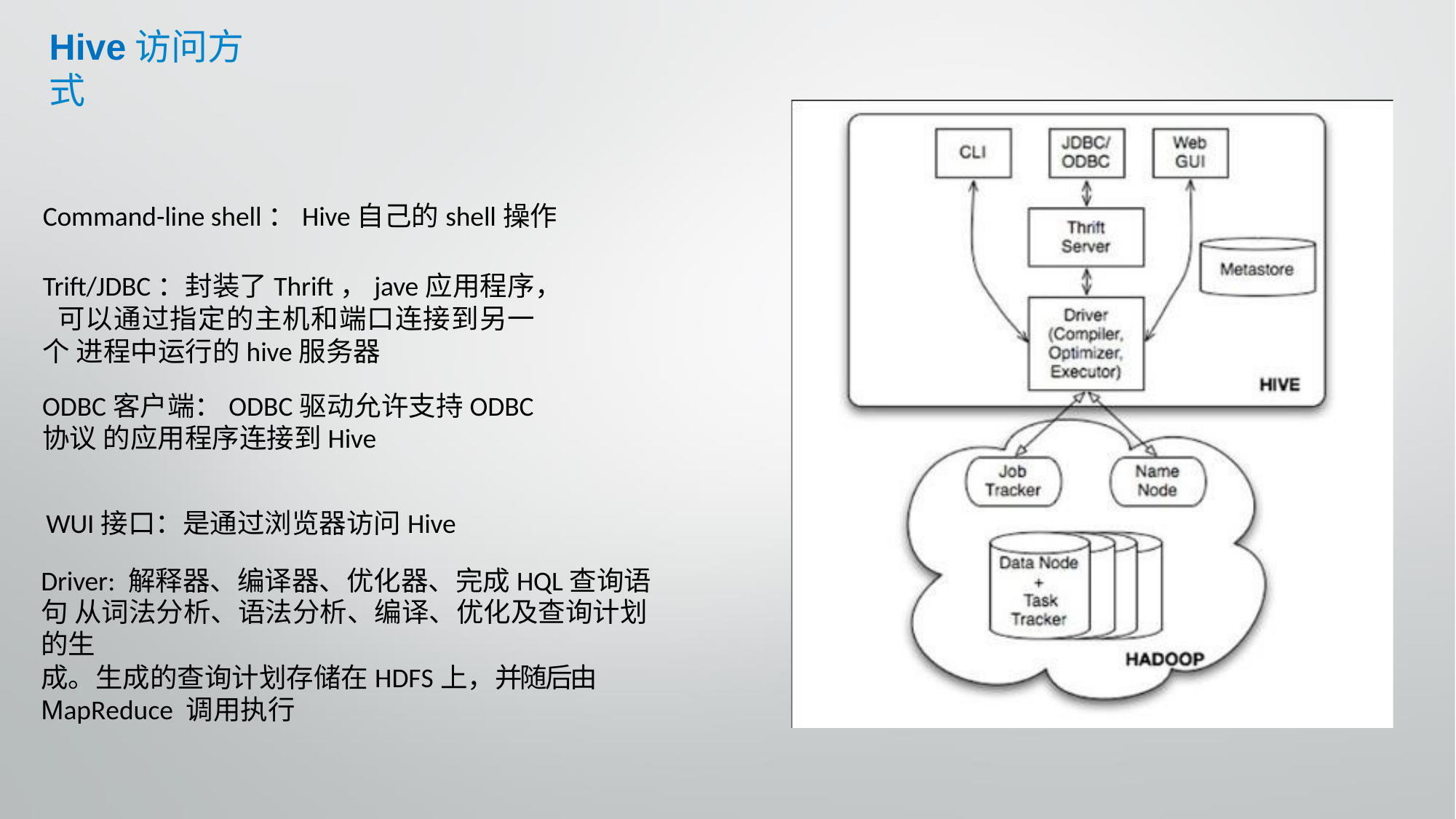

# Hive访问方式

Command-line shell：Hive自己的shell操作

Trift/JDBC：封装了Thrift，jave应用程序，  可以通过指定的主机和端口连接到另一个 进程中运行的hive服务器

ODBC客户端：ODBC驱动允许支持ODBC协议 的应用程序连接到Hive

WUI接口：是通过浏览器访问Hive
Driver: 解释器、编译器、优化器、完成HQL查询语句 从词法分析、语法分析、编译、优化及查询计划的生
成。生成的查询计划存储在HDFS上，并随后由MapReduce 调用执行